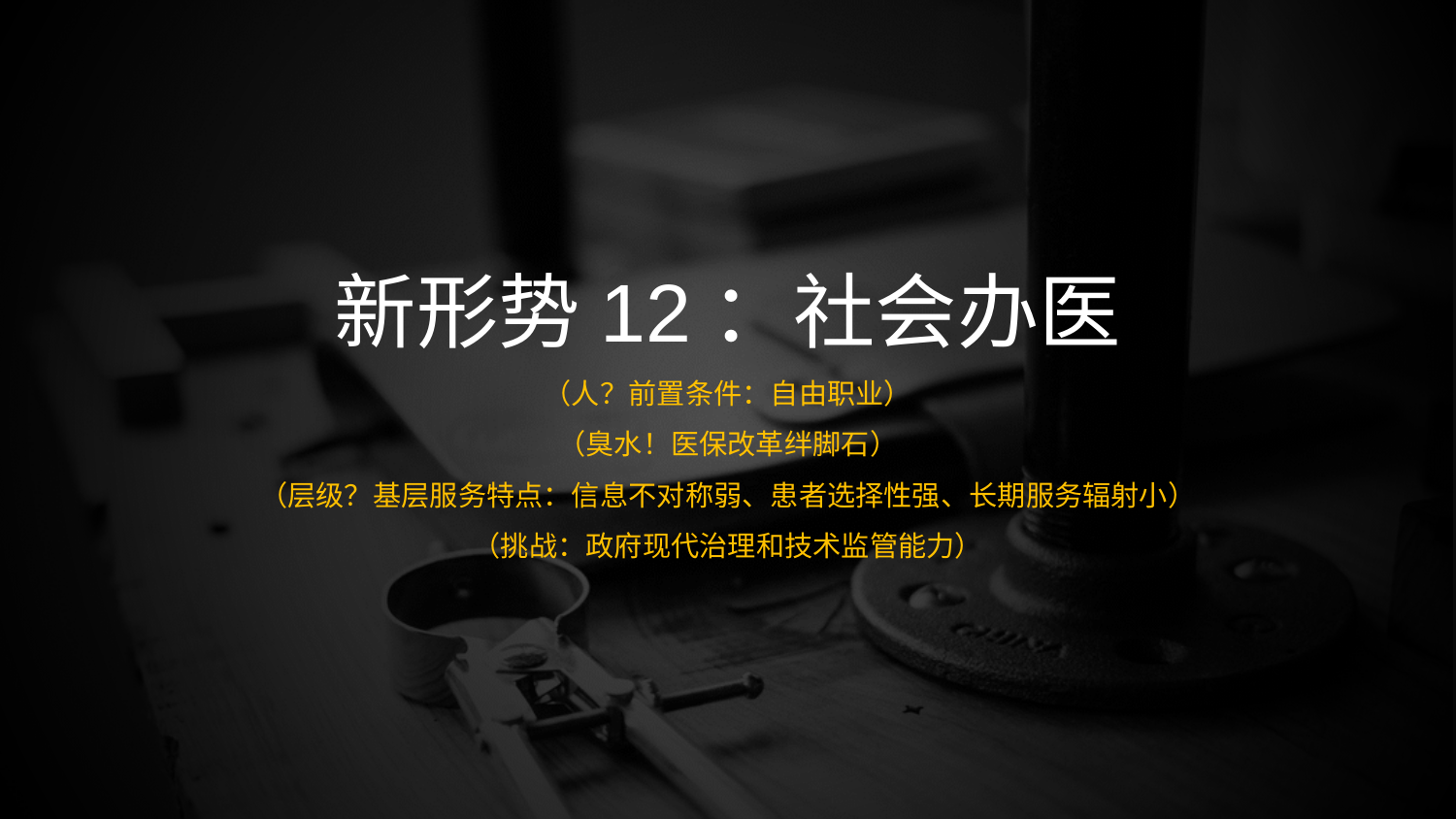

新形势12：社会办医
（人？前置条件：自由职业）
（臭水！医保改革绊脚石）
（层级？基层服务特点：信息不对称弱、患者选择性强、长期服务辐射小）
（挑战：政府现代治理和技术监管能力）